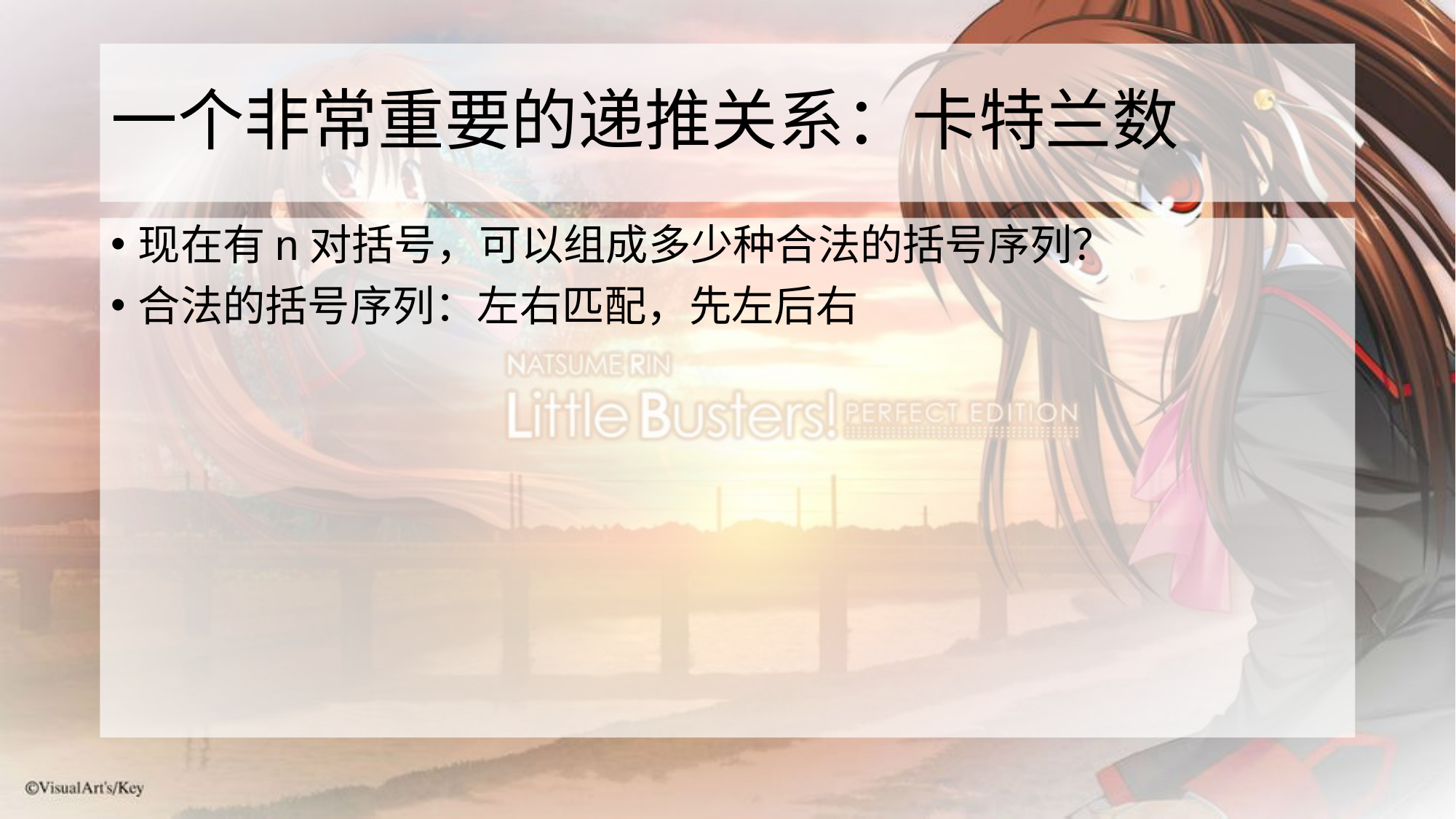

# 一个非常重要的递推关系：卡特兰数
现在有n对括号，可以组成多少种合法的括号序列？
合法的括号序列：左右匹配，先左后右